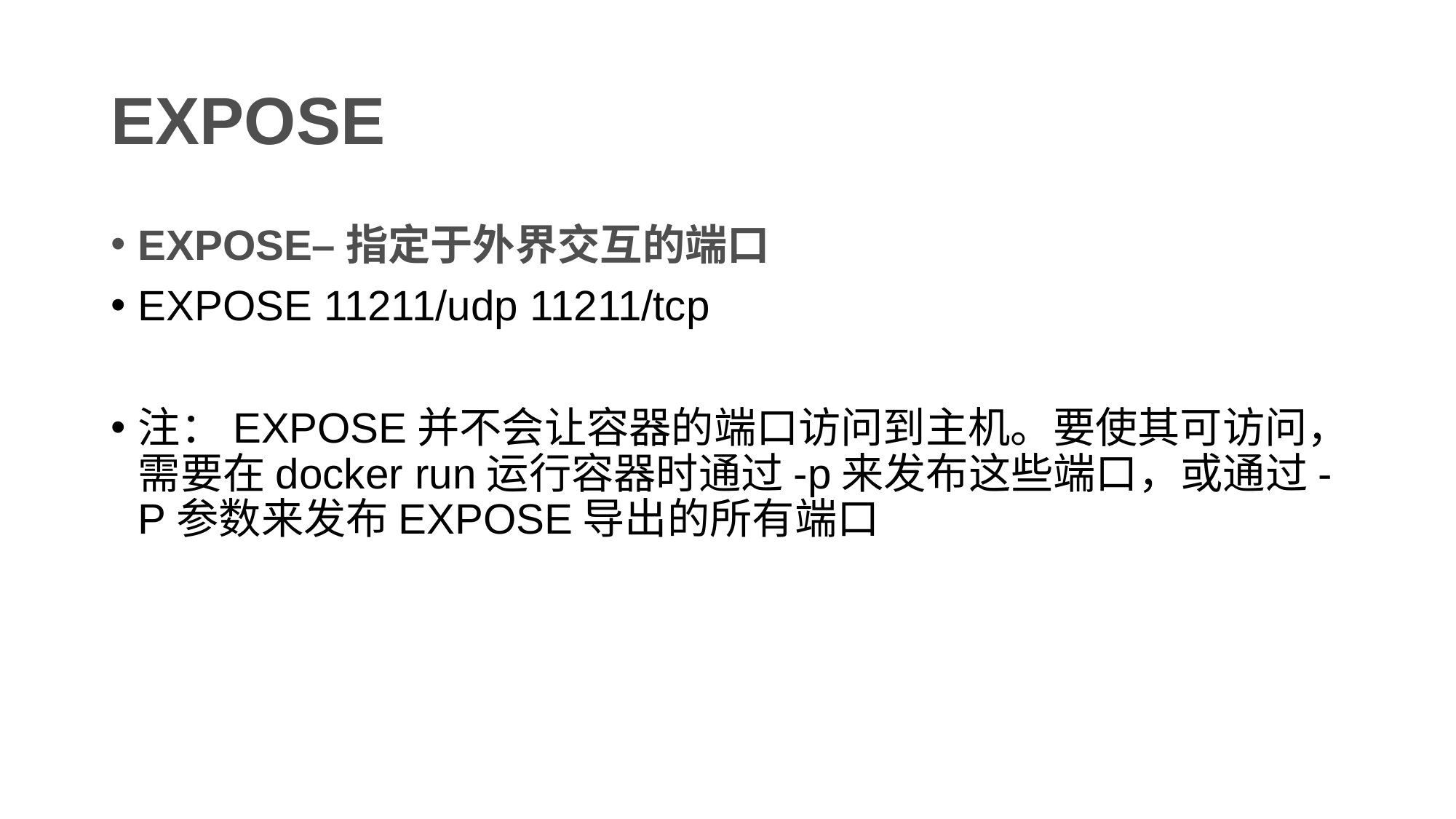

# EXPOSE
EXPOSE–指定于外界交互的端口
EXPOSE 11211/udp 11211/tcp

注：EXPOSE并不会让容器的端口访问到主机。要使其可访问，需要在docker run运行容器时通过-p来发布这些端口，或通过-P参数来发布EXPOSE导出的所有端口